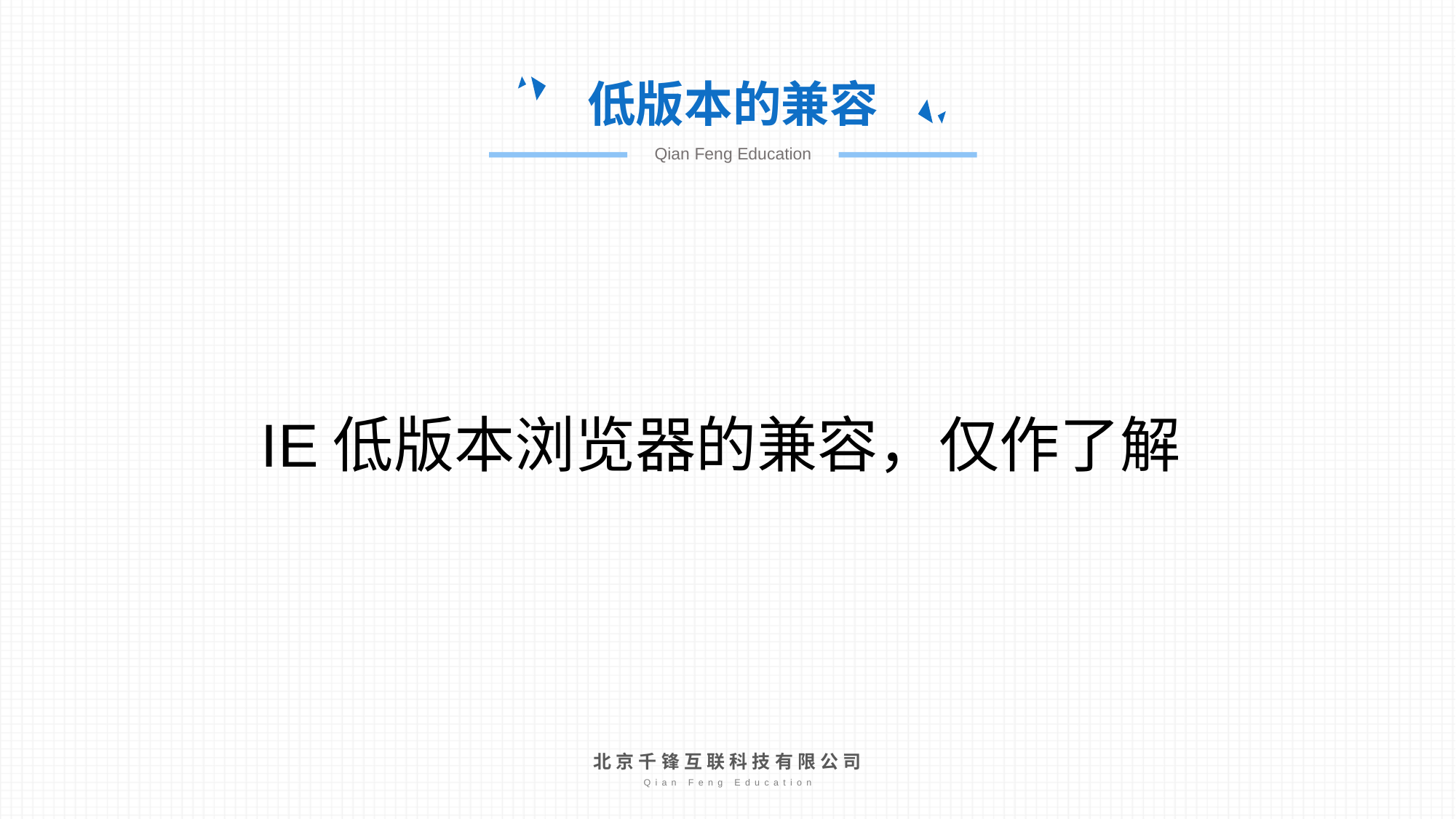

低版本的兼容

Qian Feng Education

IE低版本浏览器的兼容，仅作了解
北京千锋互联科技有限公司
Qian Feng Education